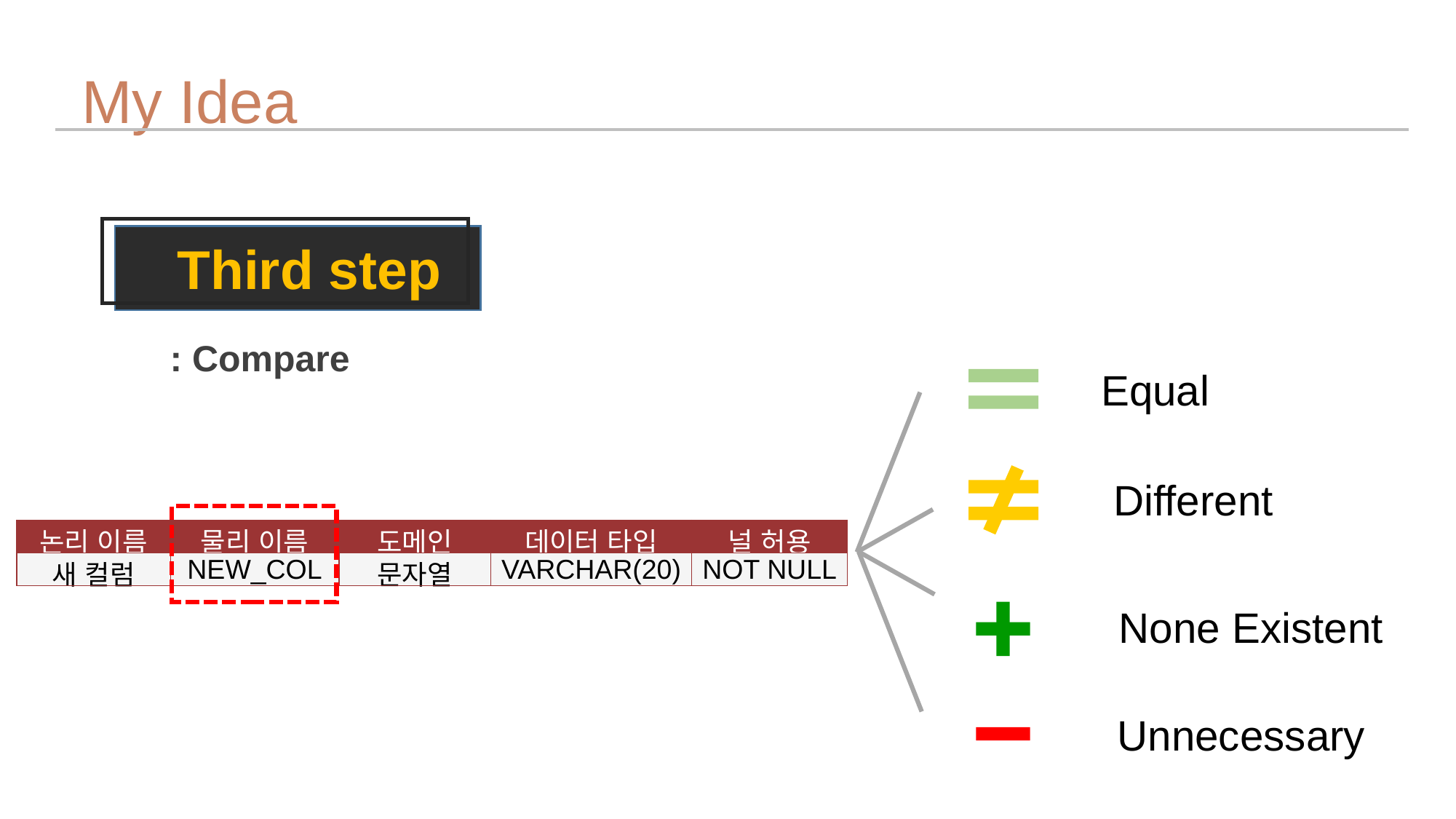

# My Idea

Third step
: Compare

Equal

Different

| 논리 이름 | 물리 이름 | 도메인 | 데이터 타입 | 널 허용 |
| --- | --- | --- | --- | --- |
| 새 컬럼 | NEW\_COL | 문자열 | VARCHAR(20) | NOT NULL |

None Existent

Unnecessary